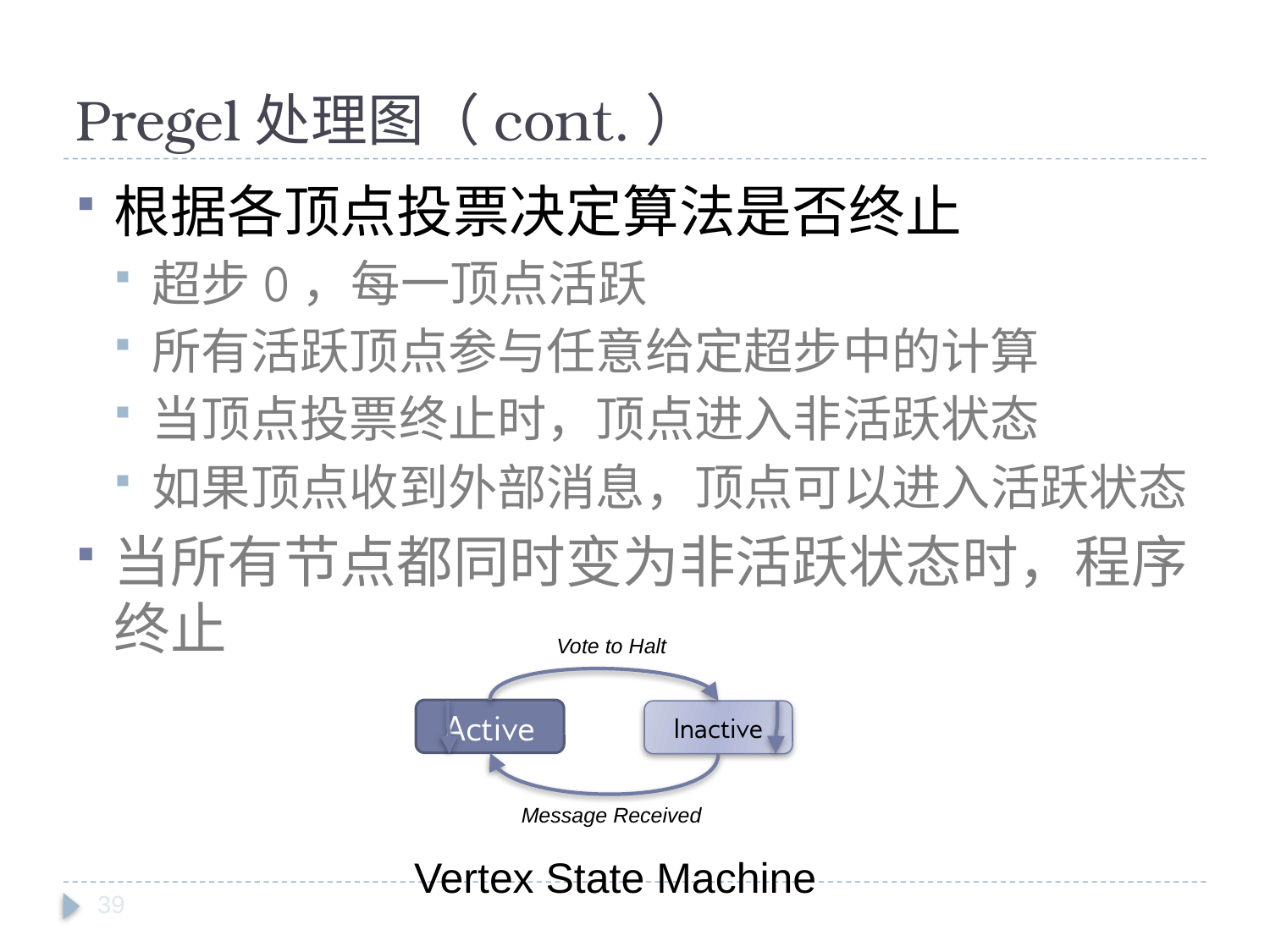

# Pregel处理图（cont.）
根据各顶点投票决定算法是否终止
超步0，每一顶点活跃
所有活跃顶点参与任意给定超步中的计算
当顶点投票终止时，顶点进入非活跃状态
如果顶点收到外部消息，顶点可以进入活跃状态
当所有节点都同时变为非活跃状态时，程序终止
Vote to Halt
Active
Inactive
Message Received
Vertex State Machine
39